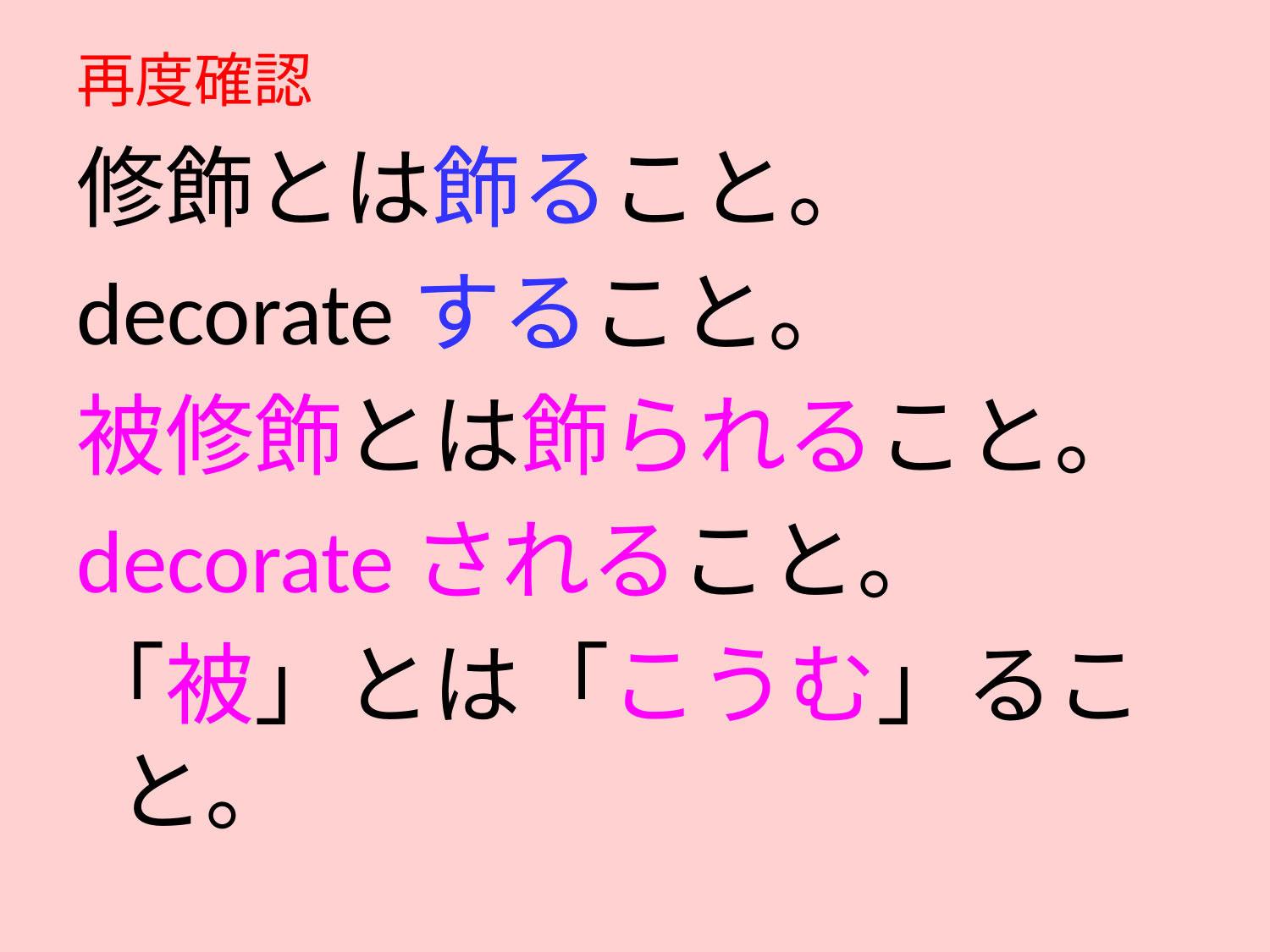

再度確認
修飾とは飾ること。
decorateすること。
被修飾とは飾られること。
decorateされること。
「被」とは「こうむ」ること。